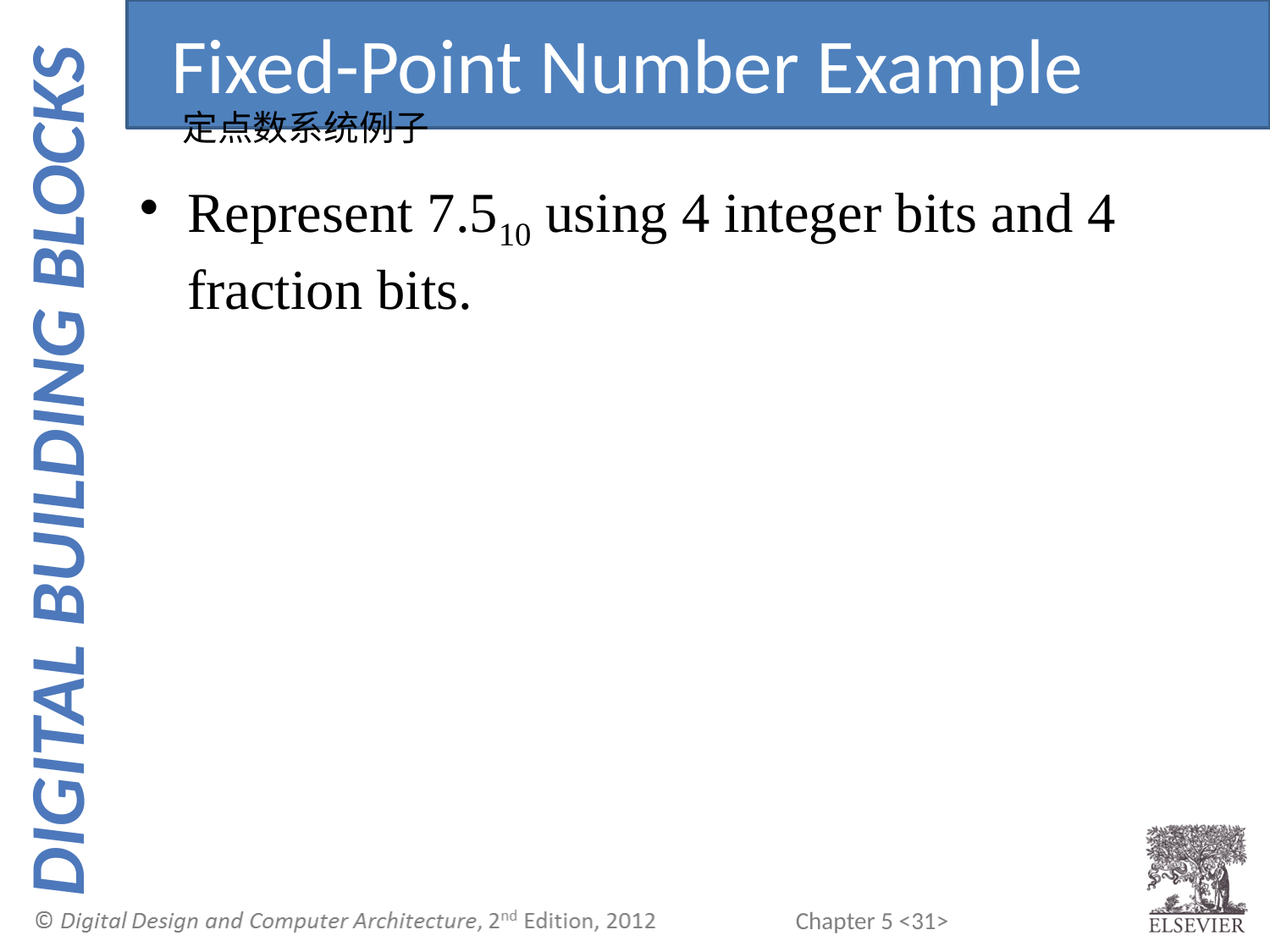

Fixed-Point Number Example
定点数系统例子

Represent 7.510 using 4 integer bits and 4 fraction bits.